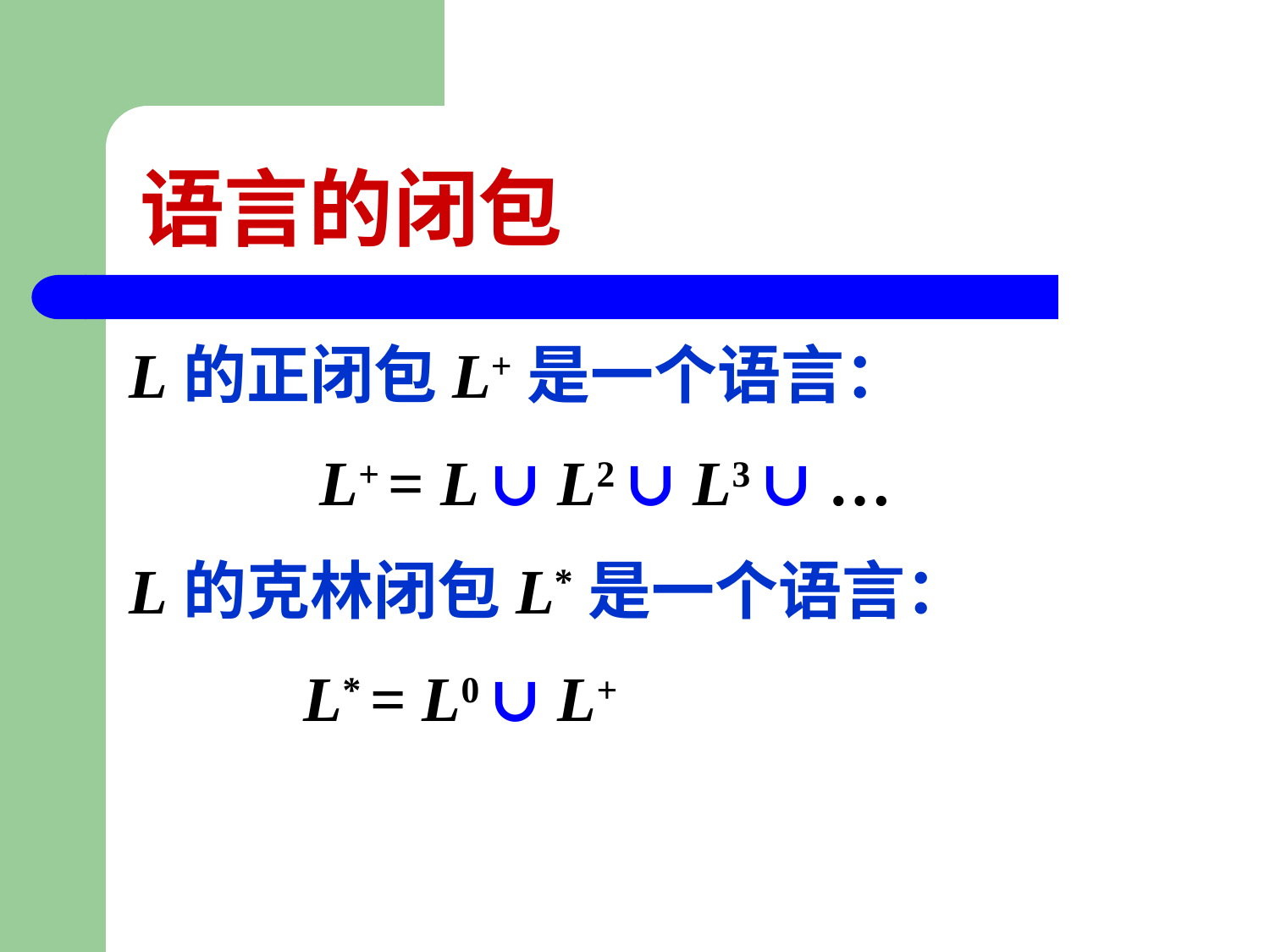

# 语言的闭包
L的正闭包L+是一个语言：
            L+ = L ∪ L2 ∪ L3 ∪ …
L的克林闭包L*是一个语言：
           L* = L0 ∪ L+